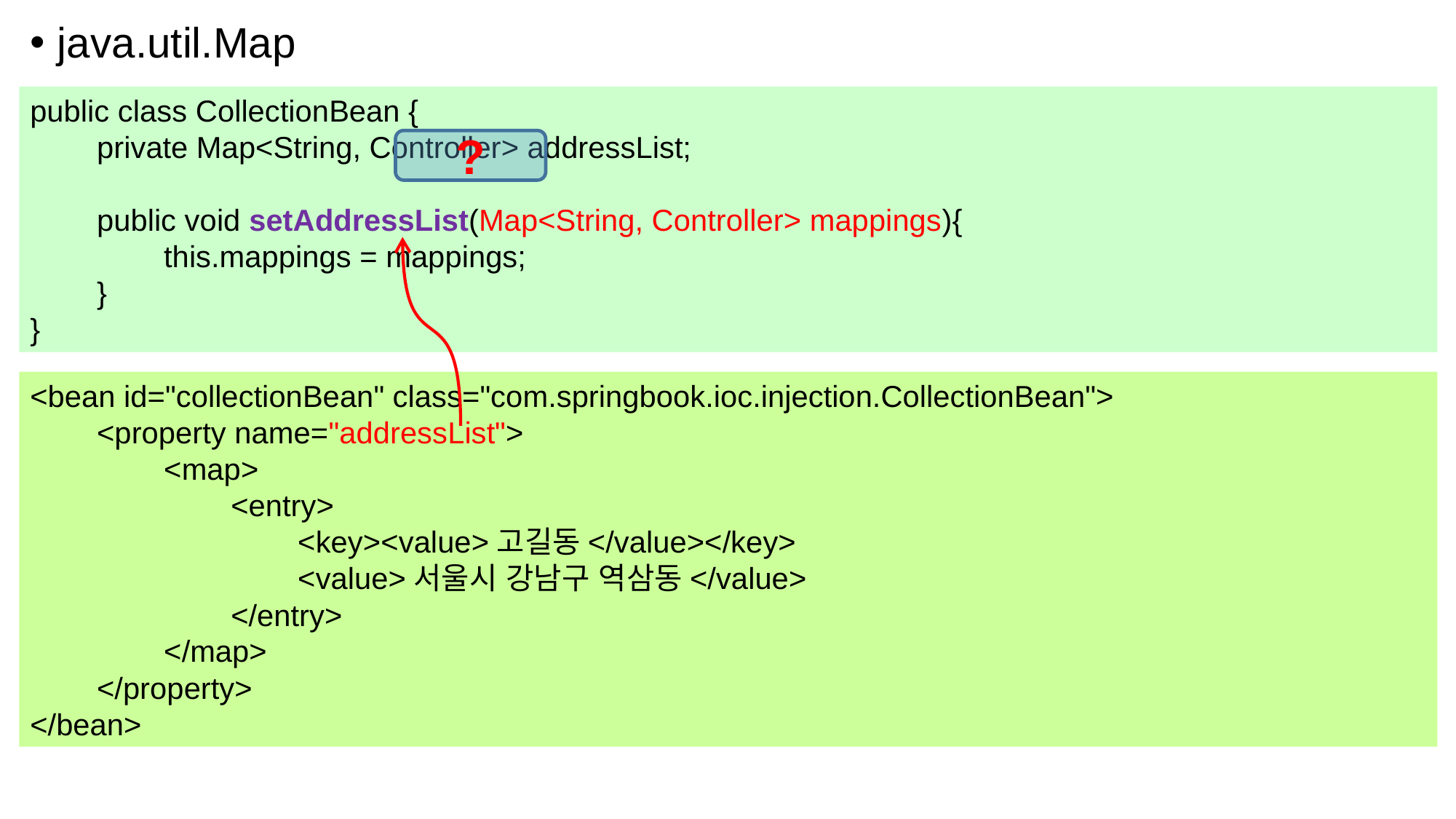

java.util.Map
public class CollectionBean {
        private Map<String, Controller> addressList;

        public void setAddressList(Map<String, Controller> mappings){
                this.mappings = mappings;
        }
}
?
<bean id="collectionBean" class="com.springbook.ioc.injection.CollectionBean">
        <property name="addressList">
                <map>
                        <entry>
                                <key><value>고길동</value></key>
                                <value>서울시 강남구 역삼동</value>
                        </entry>
                </map>
        </property>
</bean>